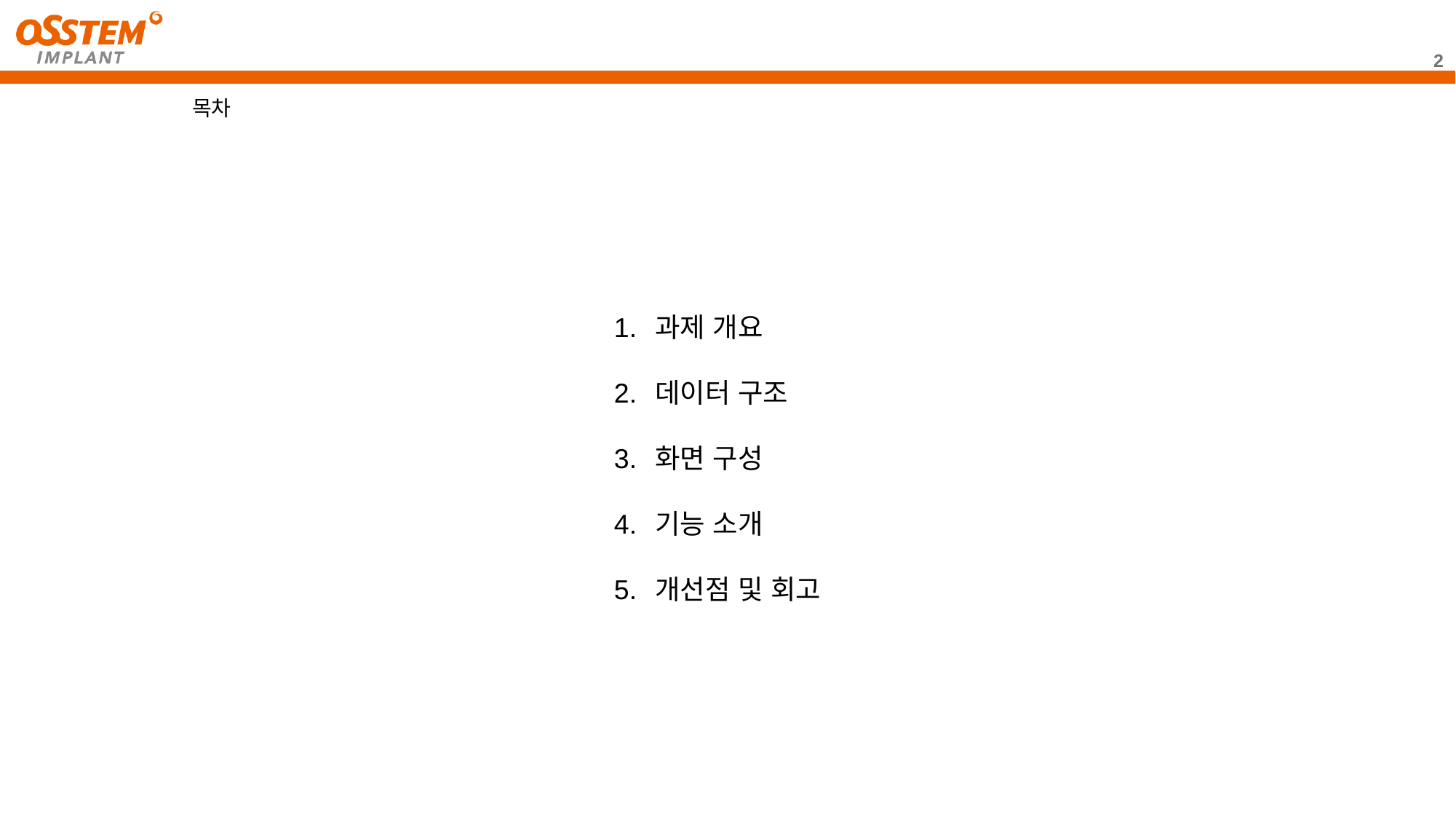

2
목차
과제 개요

데이터 구조

화면 구성

기능 소개

개선점 및 회고